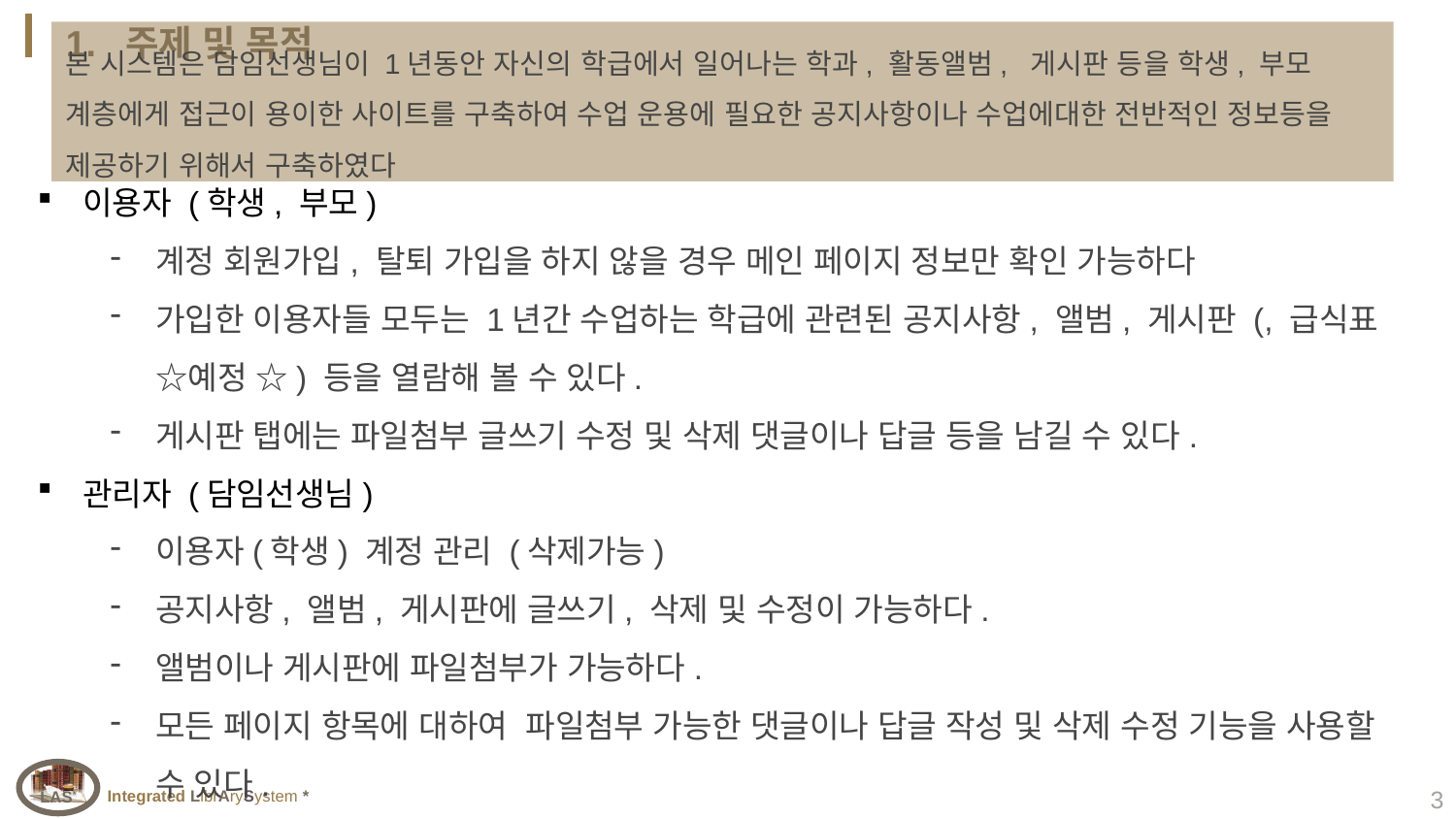

1.  주제 및 목적
본 시스템은 담임선생님이 1년동안 자신의 학급에서 일어나는 학과, 활동앨범,  게시판 등을 학생, 부모 계층에게 접근이 용이한 사이트를 구축하여 수업 운용에 필요한 공지사항이나 수업에대한 전반적인 정보등을 제공하기 위해서 구축하였다
이용자 (학생, 부모)
계정 회원가입, 탈퇴 가입을 하지 않을 경우 메인 페이지 정보만 확인 가능하다
가입한 이용자들 모두는 1년간 수업하는 학급에 관련된 공지사항, 앨범, 게시판 (, 급식표 ☆예정 ☆) 등을 열람해 볼 수 있다.
게시판 탭에는 파일첨부 글쓰기 수정 및 삭제 댓글이나 답글 등을 남길 수 있다.
관리자 (담임선생님)
이용자(학생) 계정 관리 (삭제가능)
공지사항, 앨범, 게시판에 글쓰기, 삭제 및 수정이 가능하다.
앨범이나 게시판에 파일첨부가 가능하다.
모든 페이지 항목에 대하여  파일첨부 가능한 댓글이나 답글 작성 및 삭제 수정 기능을 사용할 수 있다.
3